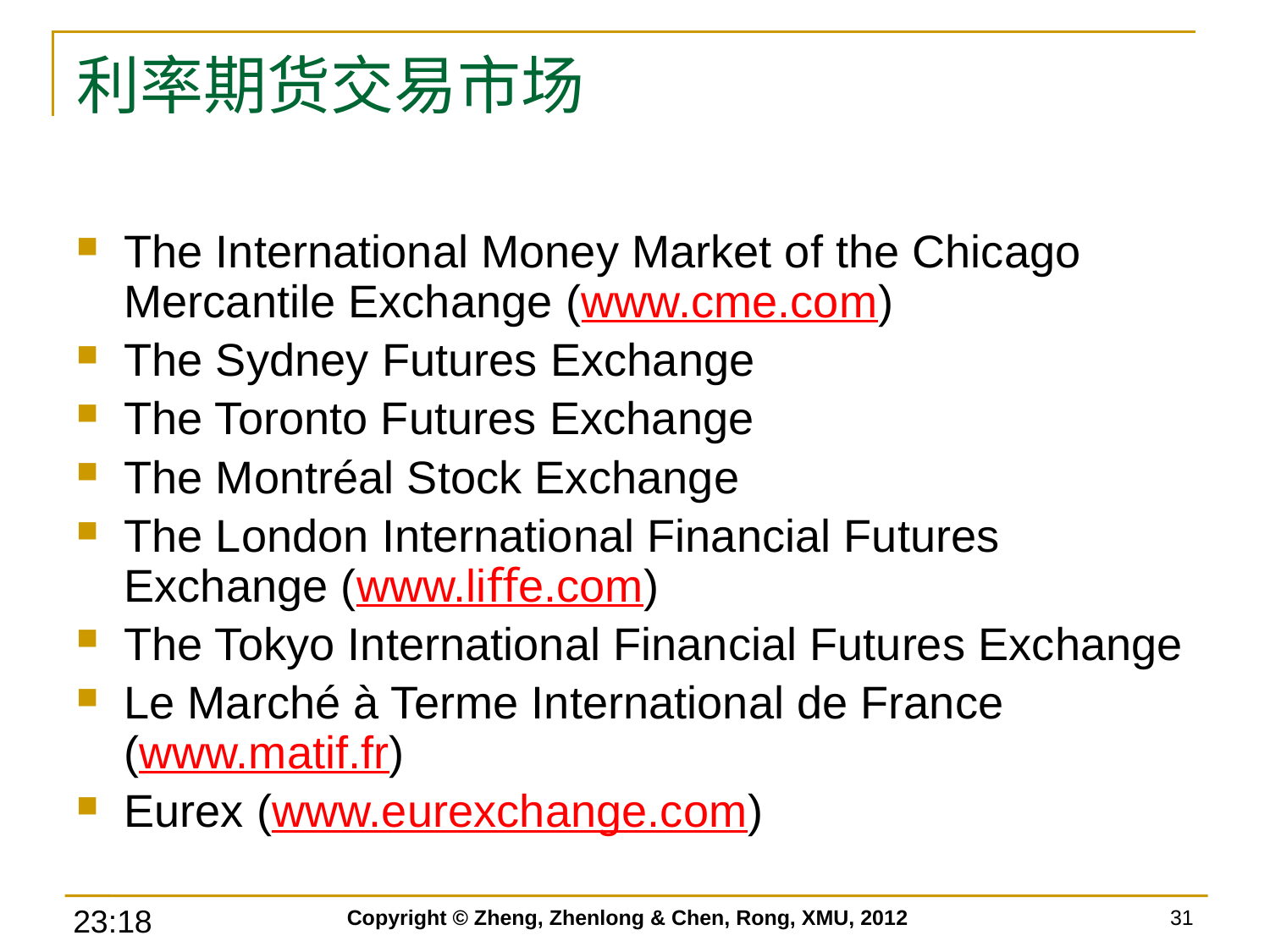

# 利率期货交易市场
The International Money Market of the Chicago Mercantile Exchange (www.cme.com)
The Sydney Futures Exchange
The Toronto Futures Exchange
The Montréal Stock Exchange
The London International Financial Futures Exchange (www.liﬀe.com)
The Tokyo International Financial Futures Exchange
Le Marché à Terme International de France (www.matif.fr)
Eurex (www.eurexchange.com)
Copyright © Zheng, Zhenlong & Chen, Rong, XMU, 2012
31